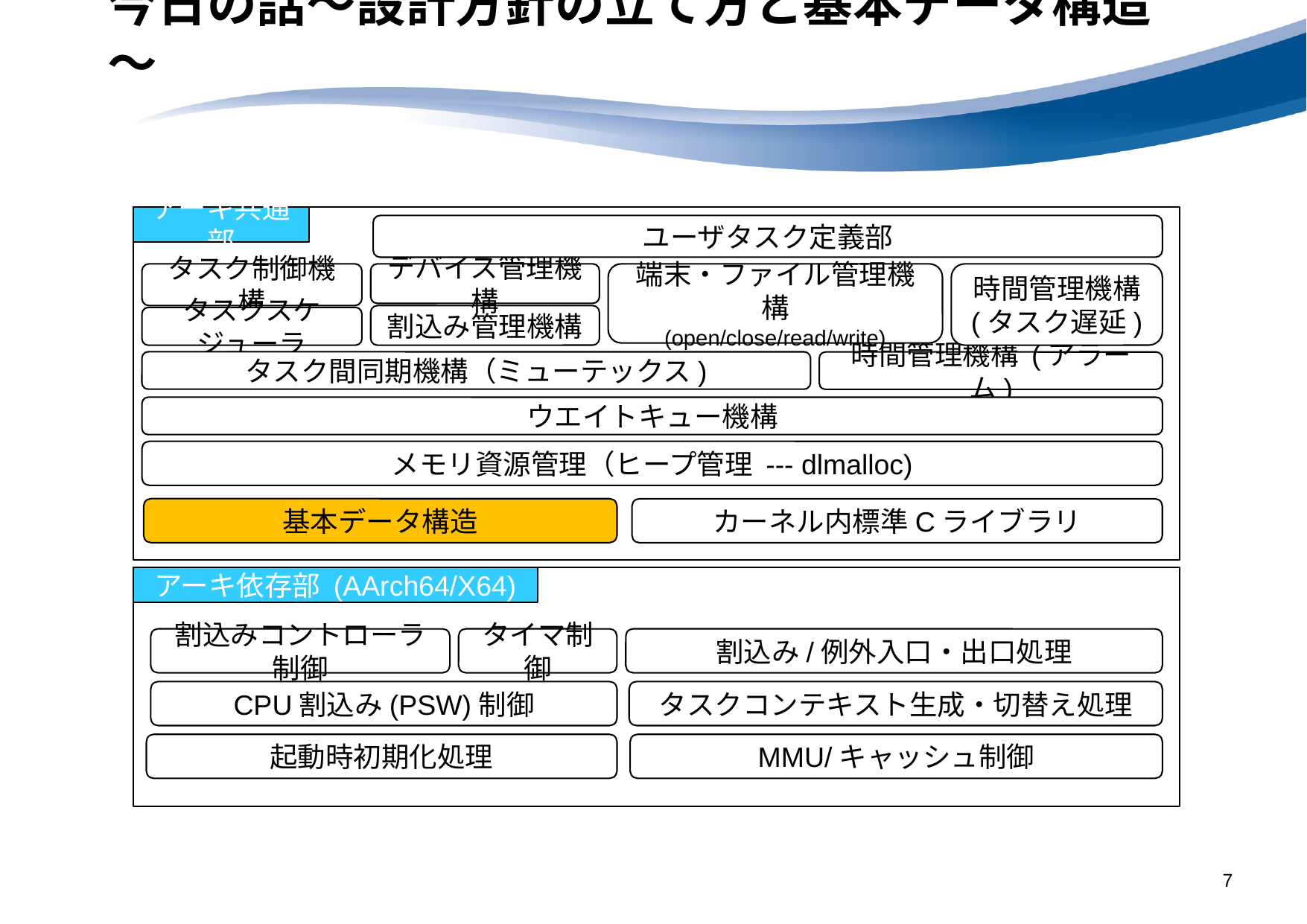

# 今日の話～設計方針の立て方と基本データ構造～

アーキ共通部
ユーザタスク定義部
タスク制御機構
デバイス管理機構
端末・ファイル管理機構
(open/close/read/write)
時間管理機構
(タスク遅延)
割込み管理機構
タスクスケジューラ
タスク間同期機構（ミューテックス)
時間管理機構 (アラーム)
ウエイトキュー機構
メモリ資源管理（ヒープ管理 --- dlmalloc)
基本データ構造
カーネル内標準Cライブラリ

アーキ依存部 (AArch64/X64)
割込みコントローラ制御
タイマ制御
割込み/例外入口・出口処理
CPU割込み(PSW)制御
タスクコンテキスト生成・切替え処理
起動時初期化処理
MMU/キャッシュ制御
7